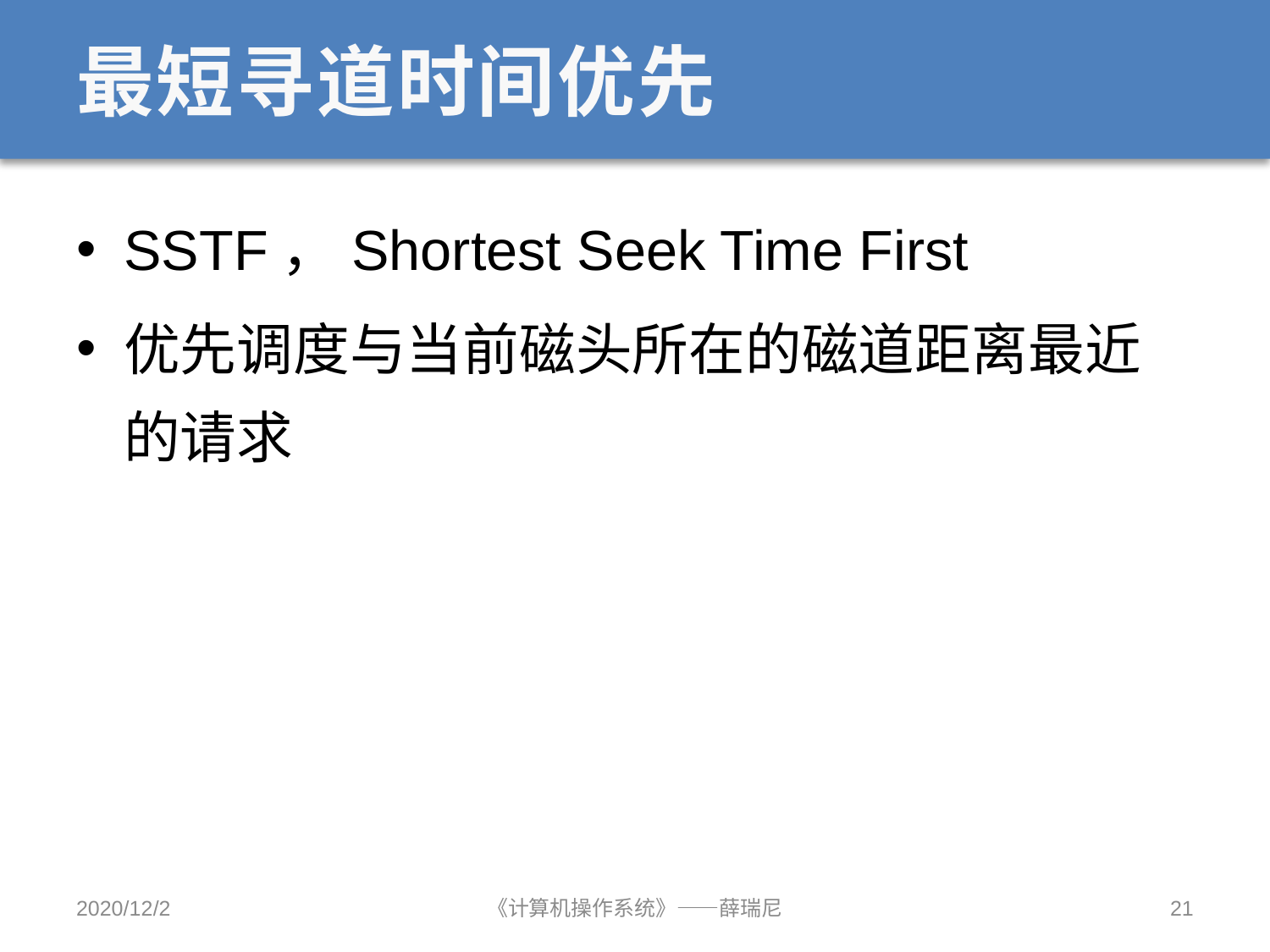

# 最短寻道时间优先
SSTF，Shortest Seek Time First
优先调度与当前磁头所在的磁道距离最近的请求
2020/12/2
《计算机操作系统》——薛瑞尼
21